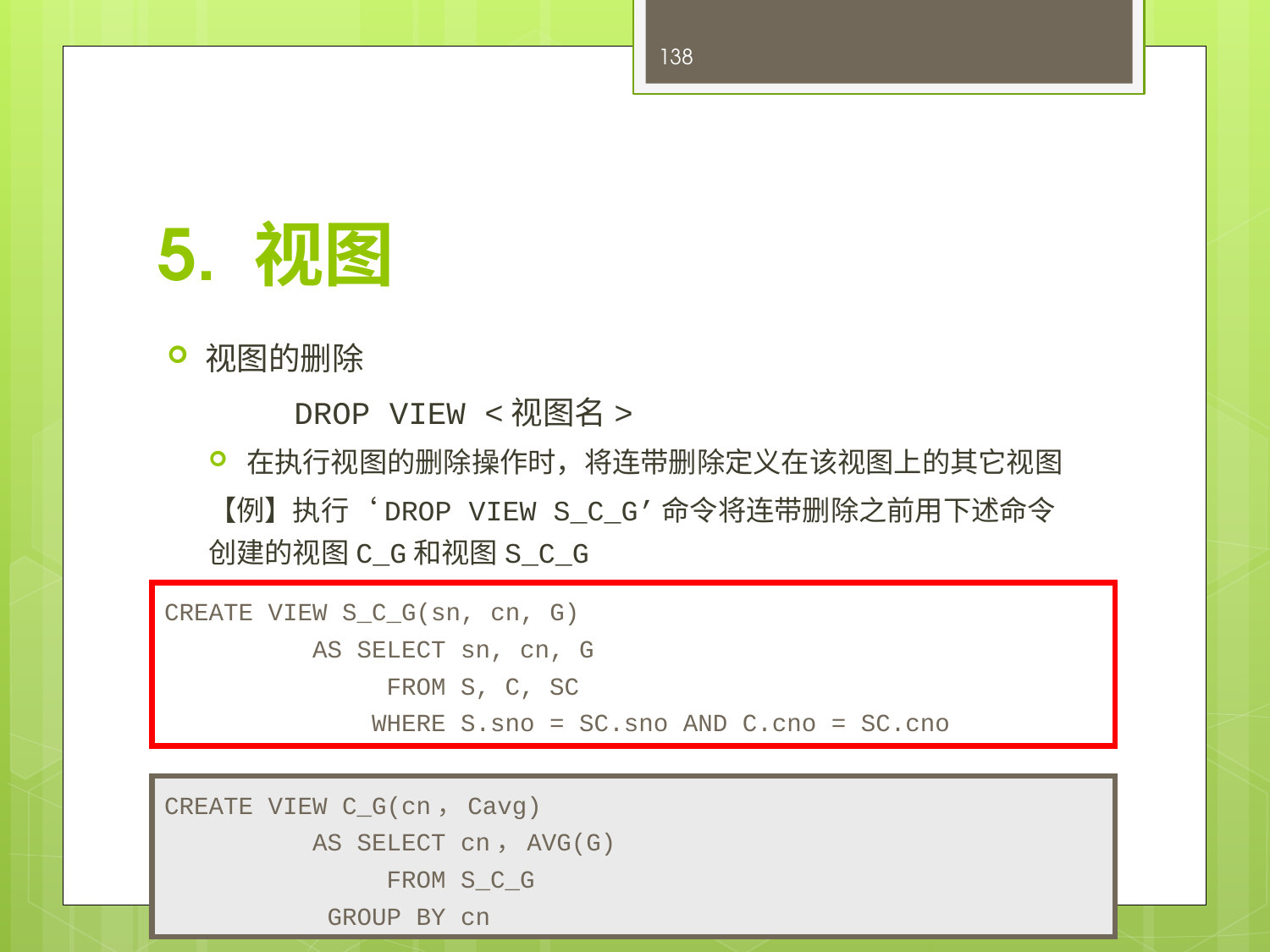

138
# 5. 视图
视图的删除
	DROP VIEW <视图名>
在执行视图的删除操作时，将连带删除定义在该视图上的其它视图
【例】执行‘DROP VIEW S_C_G’命令将连带删除之前用下述命令创建的视图C_G和视图S_C_G

CREATE VIEW S_C_G(sn, cn, G)
          AS SELECT sn, cn, G
               FROM S, C, SC
              WHERE S.sno = SC.sno AND C.cno = SC.cno
CREATE VIEW C_G(cn，Cavg)
          AS SELECT cn，AVG(G)
               FROM S_C_G
           GROUP BY cn